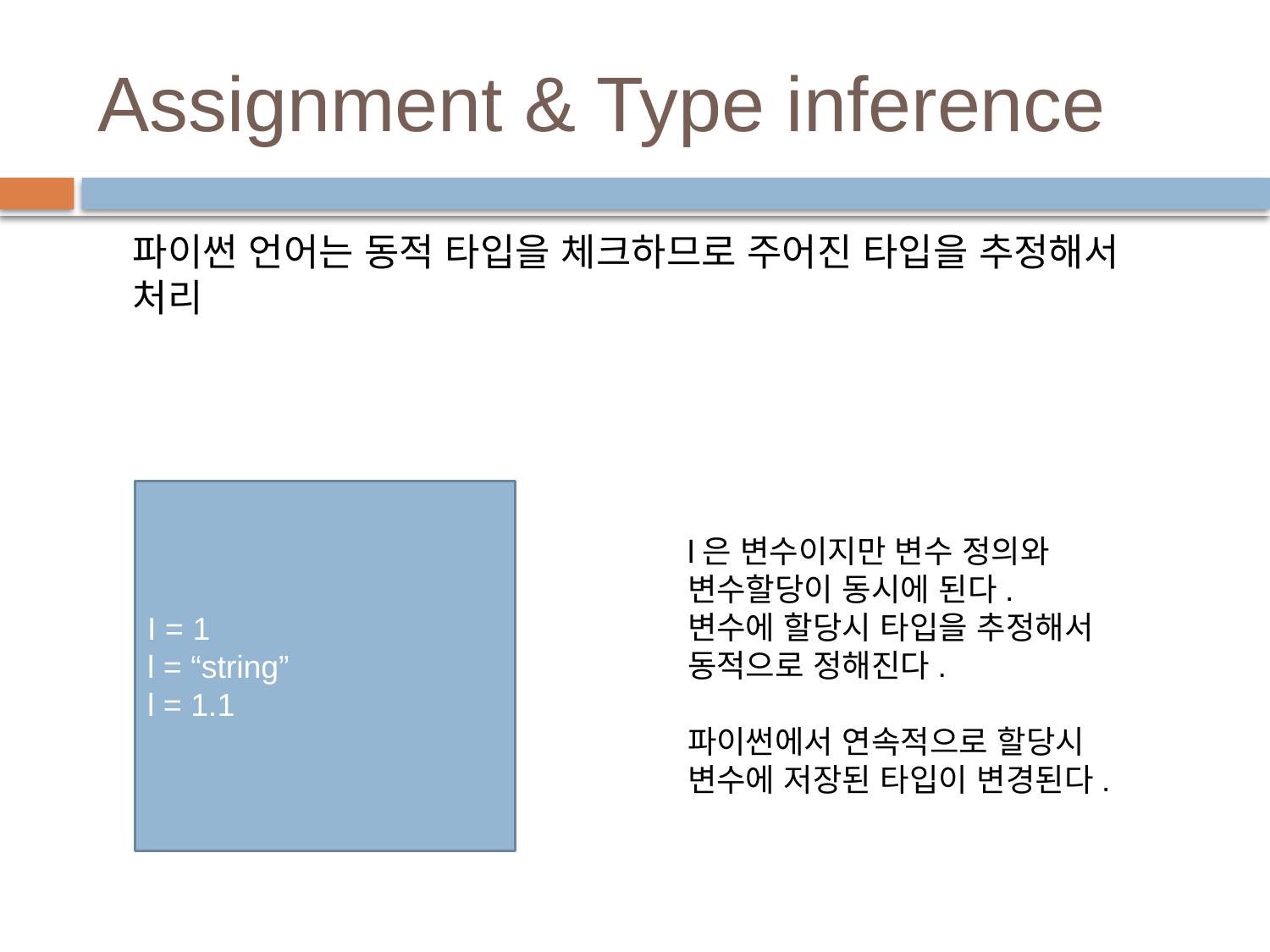

# Assignment & Type inference
파이썬 언어는 동적 타입을 체크하므로 주어진 타입을 추정해서 처리
I = 1
l = “string”
l = 1.1
l은 변수이지만 변수 정의와 변수할당이 동시에 된다.
변수에 할당시 타입을 추정해서 동적으로 정해진다.

파이썬에서 연속적으로 할당시 변수에 저장된 타입이 변경된다.